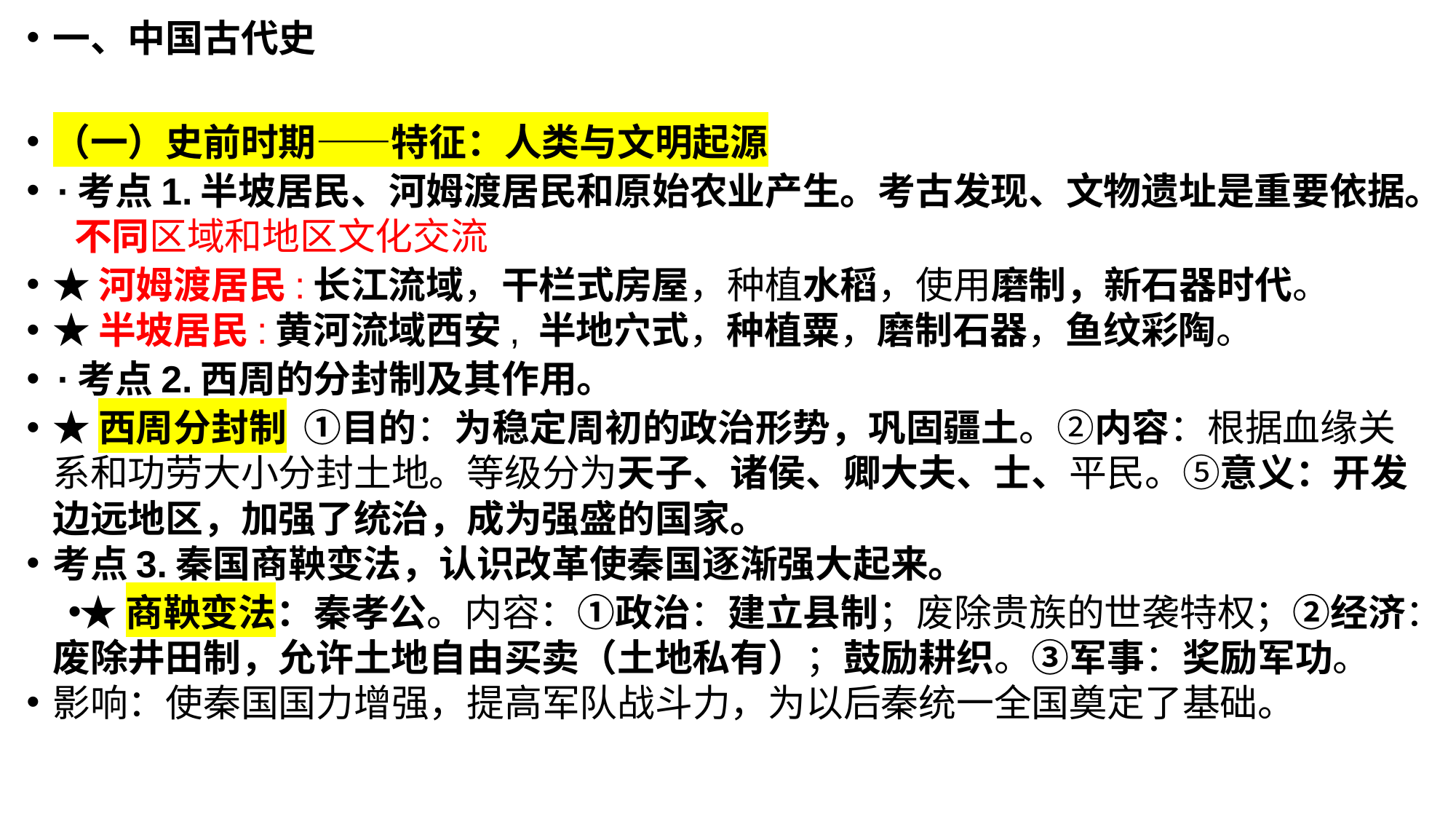

一、中国古代史

（一）史前时期——特征：人类与文明起源
·考点1.半坡居民、河姆渡居民和原始农业产生。考古发现、文物遗址是重要依据。  不同区域和地区文化交流
★河姆渡居民:长江流域，干栏式房屋，种植水稻，使用磨制，新石器时代。
★半坡居民:黄河流域西安, 半地穴式，种植粟，磨制石器，鱼纹彩陶。
·考点2.西周的分封制及其作用。
★西周分封制  ①目的：为稳定周初的政治形势，巩固疆土。②内容：根据血缘关系和功劳大小分封土地。等级分为天子、诸侯、卿大夫、士、平民。⑤意义：开发边远地区，加强了统治，成为强盛的国家。
考点3.秦国商鞅变法，认识改革使秦国逐渐强大起来。
★商鞅变法：秦孝公。内容：①政治：建立县制；废除贵族的世袭特权；②经济：废除井田制，允许土地自由买卖（土地私有）；鼓励耕织。③军事：奖励军功。
影响：使秦国国力增强，提高军队战斗力，为以后秦统一全国奠定了基础。